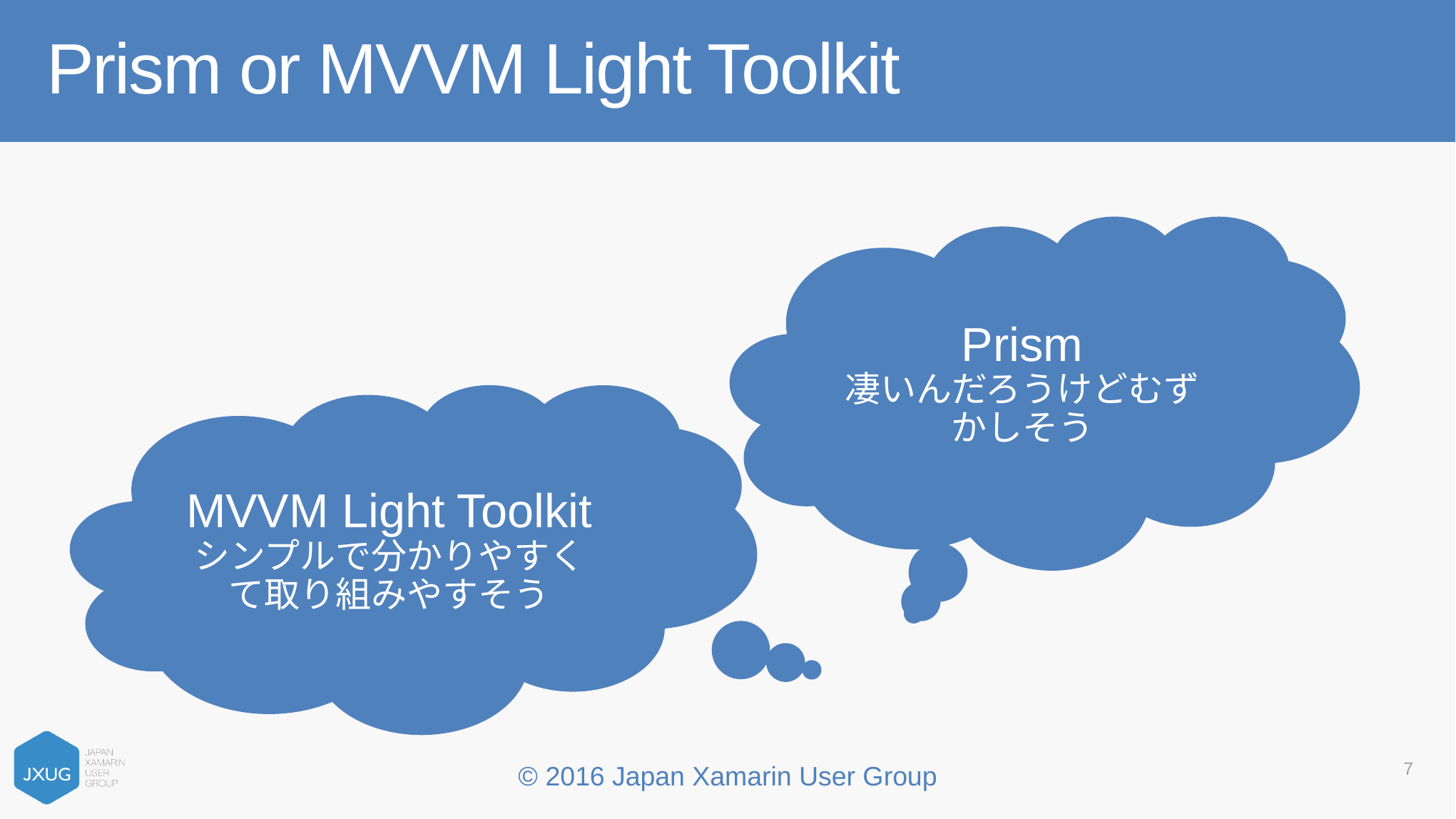

# Prism or MVVM Light Toolkit

Prism
凄いんだろうけどむずかしそう
MVVM Light Toolkit
シンプルで分かりやすくて取り組みやすそう
7